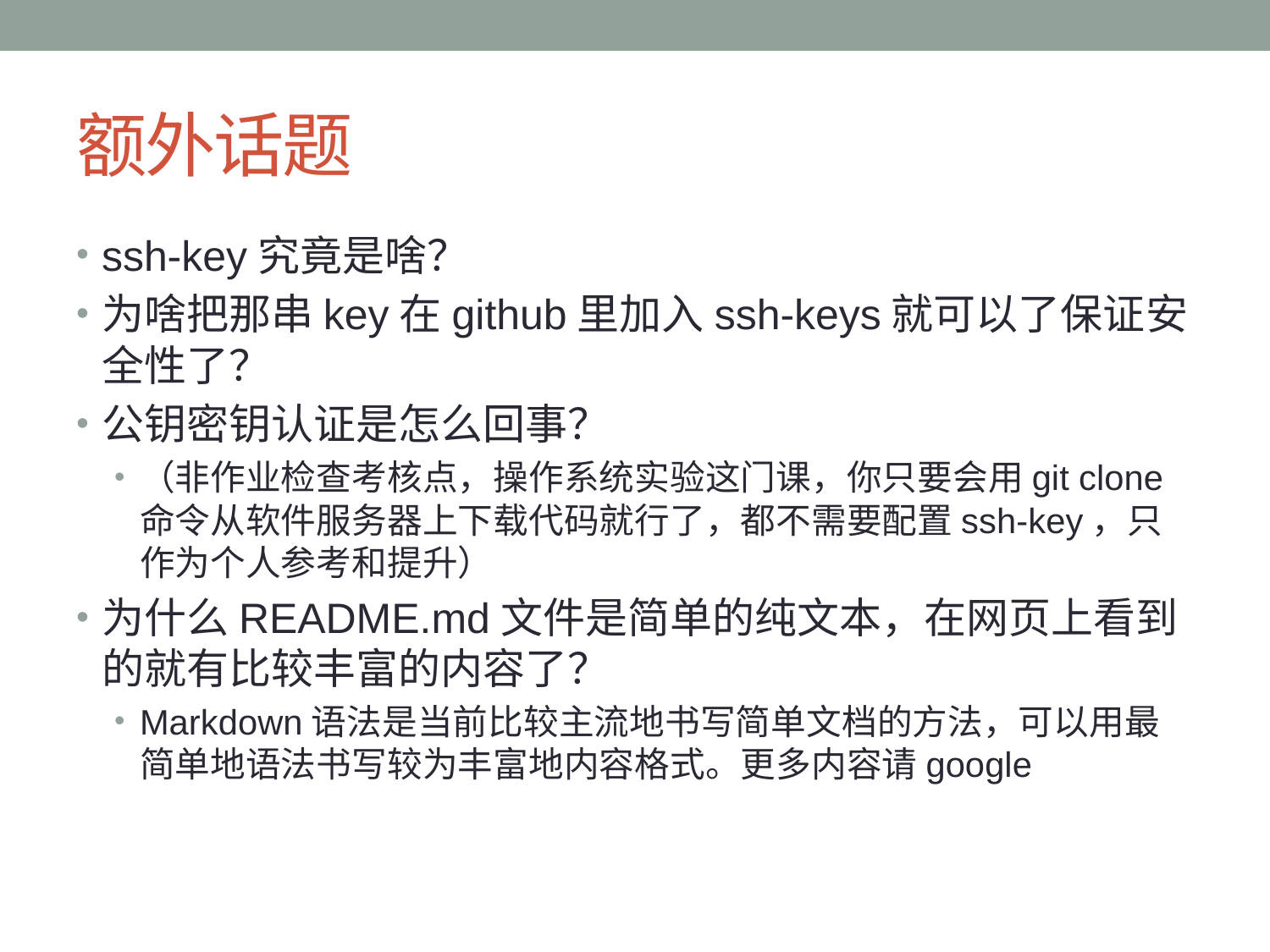

# 额外话题
ssh-key究竟是啥？
为啥把那串key在github里加入ssh-keys就可以了保证安全性了？
公钥密钥认证是怎么回事？
（非作业检查考核点，操作系统实验这门课，你只要会用git clone命令从软件服务器上下载代码就行了，都不需要配置ssh-key，只作为个人参考和提升）
为什么README.md文件是简单的纯文本，在网页上看到的就有比较丰富的内容了？
Markdown语法是当前比较主流地书写简单文档的方法，可以用最简单地语法书写较为丰富地内容格式。更多内容请google